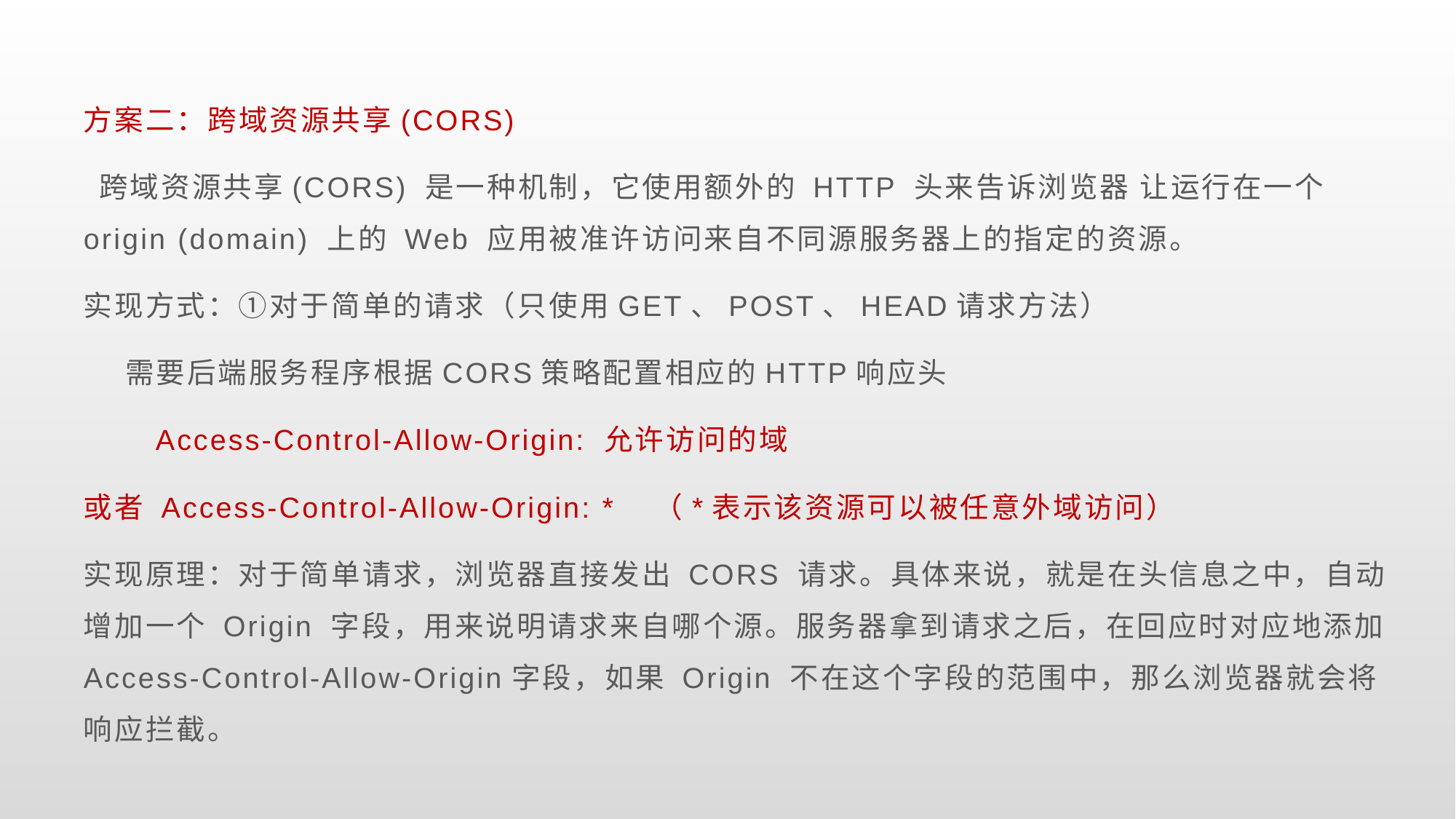

方案二：跨域资源共享(CORS)
 跨域资源共享(CORS) 是一种机制，它使用额外的 HTTP 头来告诉浏览器 让运行在一个 origin (domain) 上的 Web 应用被准许访问来自不同源服务器上的指定的资源。
实现方式：①对于简单的请求（只使用GET、POST、HEAD请求方法）
    需要后端服务程序根据CORS策略配置相应的HTTP响应头
       Access-Control-Allow-Origin: 允许访问的域
或者 Access-Control-Allow-Origin: *   （*表示该资源可以被任意外域访问）
实现原理：对于简单请求，浏览器直接发出 CORS 请求。具体来说，就是在头信息之中，自动增加一个 Origin 字段，用来说明请求来自哪个源。服务器拿到请求之后，在回应时对应地添加Access-Control-Allow-Origin字段，如果 Origin 不在这个字段的范围中，那么浏览器就会将响应拦截。